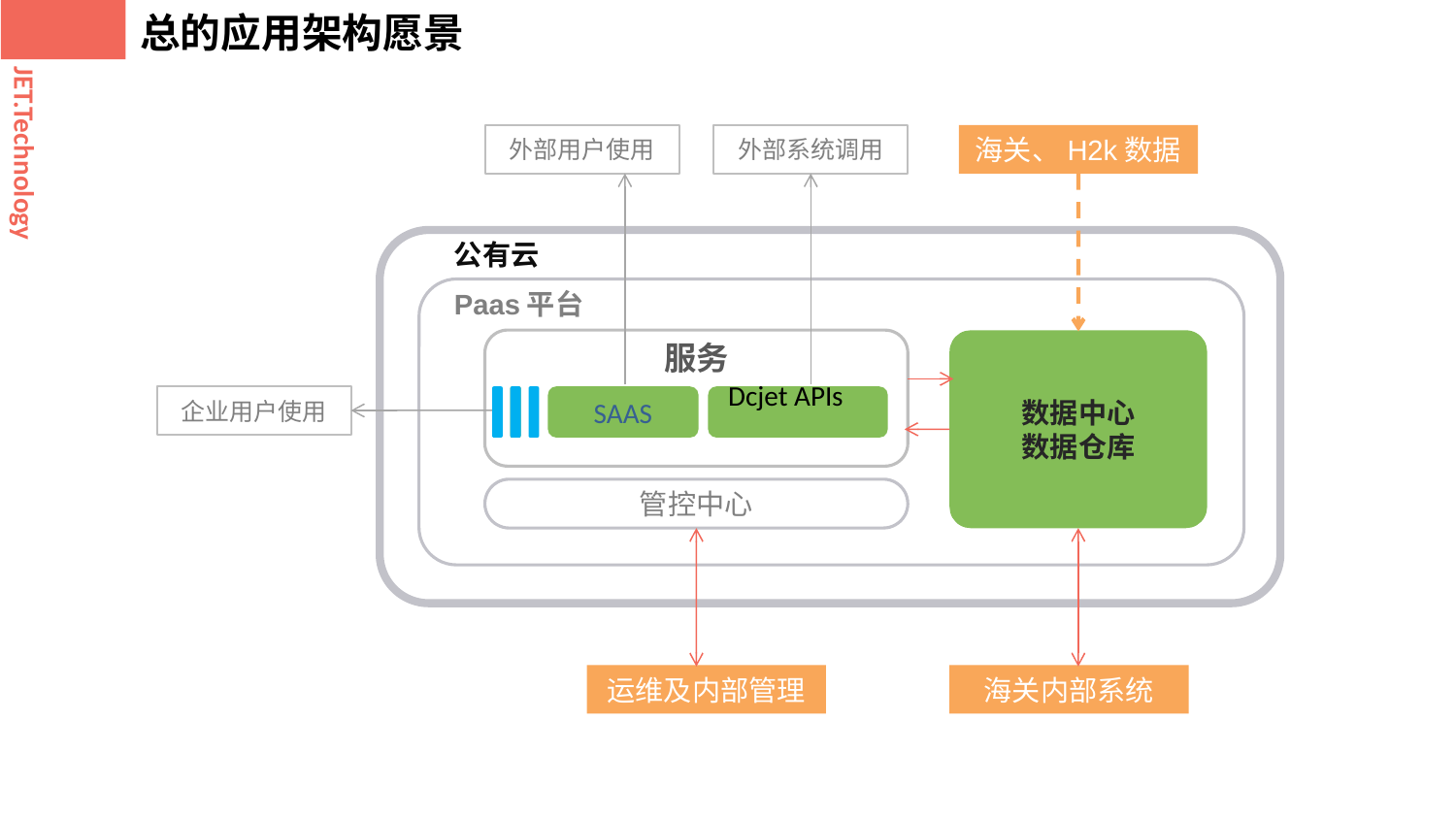

总的应用架构愿景

 JET.Technology

外部用户使用
外部系统调用
海关、H2k数据

公有云

Paas平台

服务

数据中心
数据仓库
企业用户使用

SAAS
Dcjet APIs
管控中心
运维及内部管理
海关内部系统